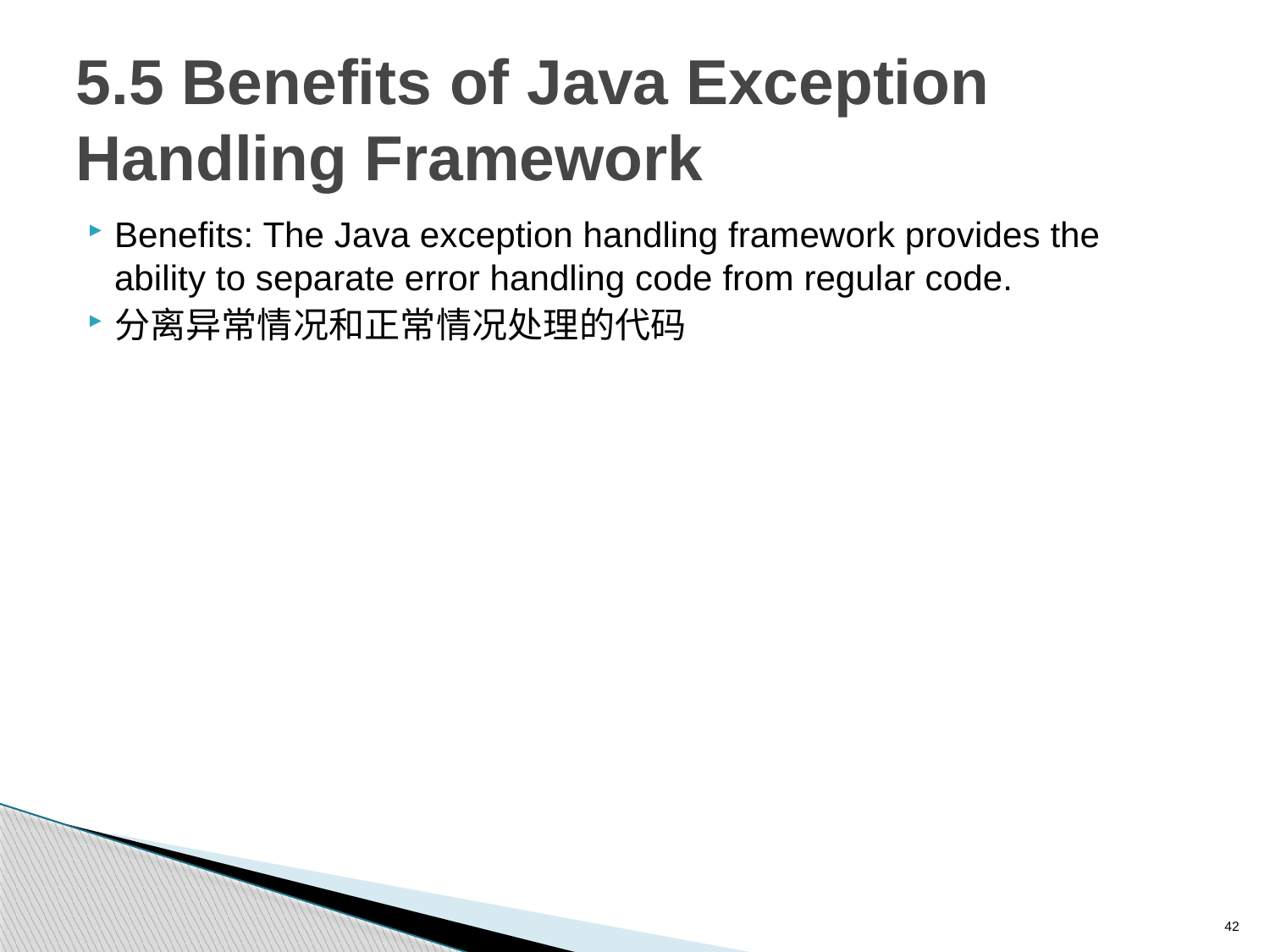

# 5.5 Benefits of Java Exception Handling Framework
Benefits: The Java exception handling framework provides the ability to separate error handling code from regular code.
分离异常情况和正常情况处理的代码
42